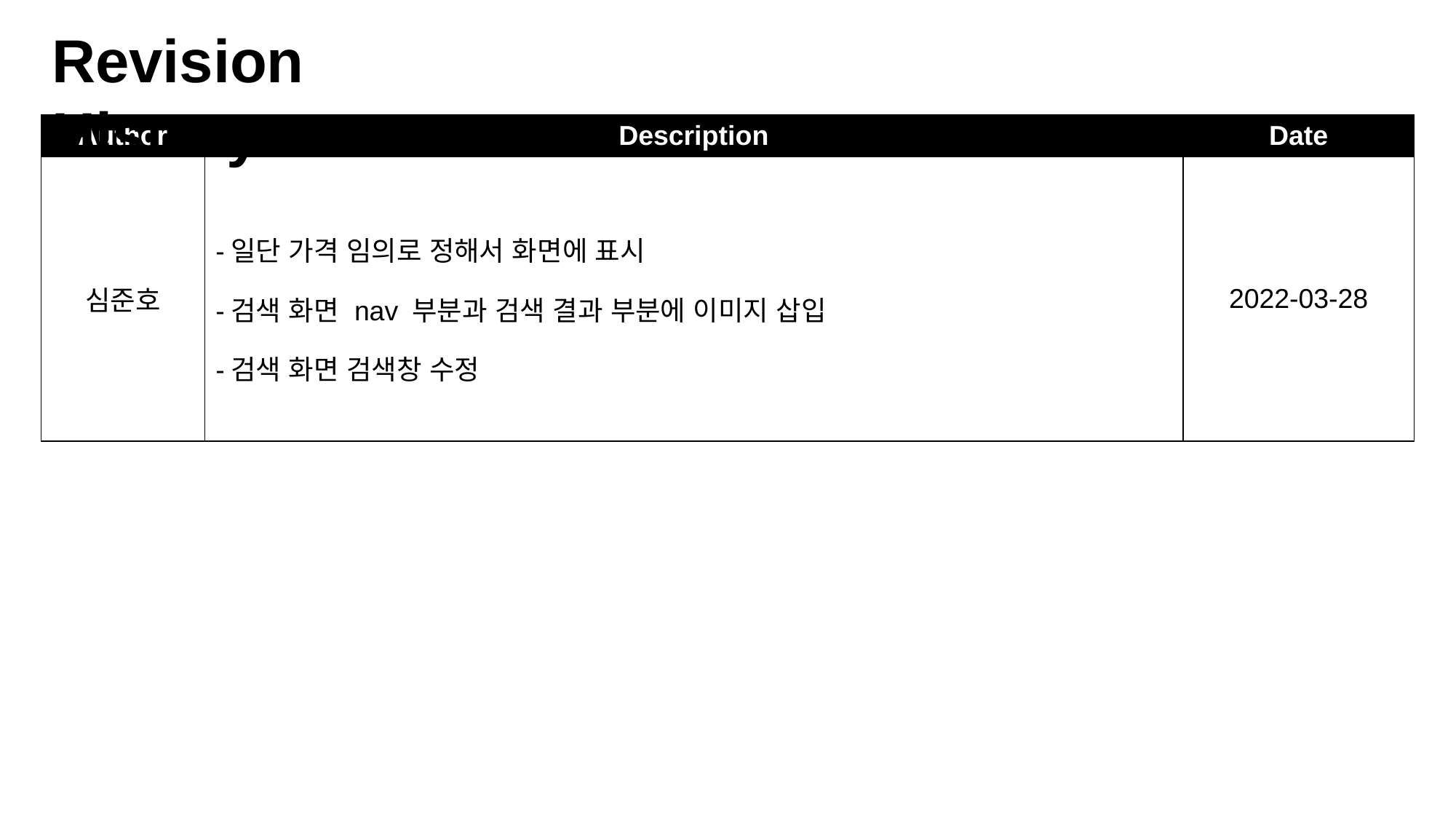

Revision History
| Author | Description | Date |
| --- | --- | --- |
| 심준호 | -일단 가격 임의로 정해서 화면에 표시 -검색 화면 nav 부분과 검색 결과 부분에 이미지 삽입 -검색 화면 검색창 수정 | 2022-03-28 |